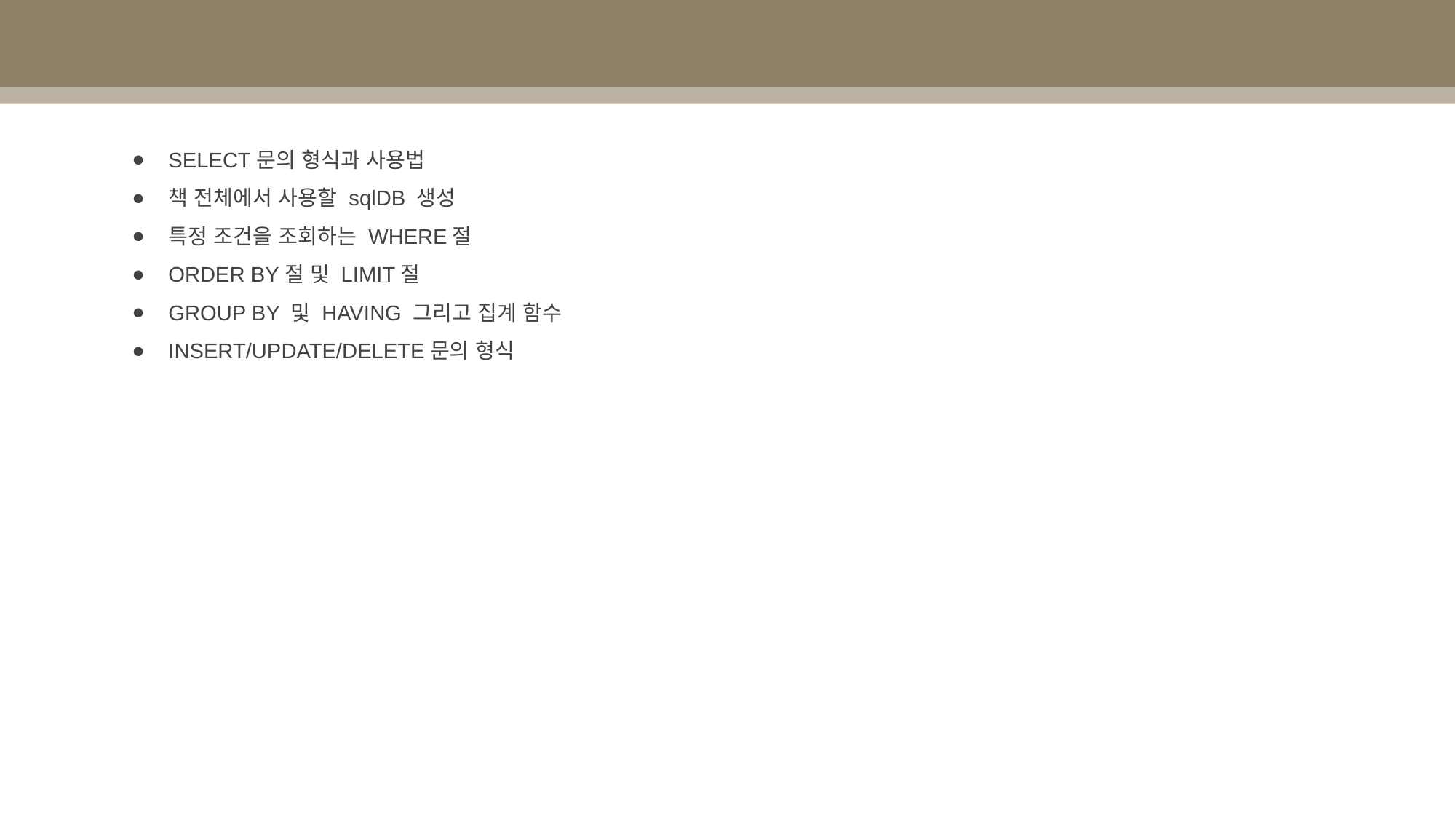

SELECT문의 형식과 사용법
책 전체에서 사용할 sqlDB 생성
특정 조건을 조회하는 WHERE절
ORDER BY절 및 LIMIT절
GROUP BY 및 HAVING 그리고 집계 함수
INSERT/UPDATE/DELETE문의 형식